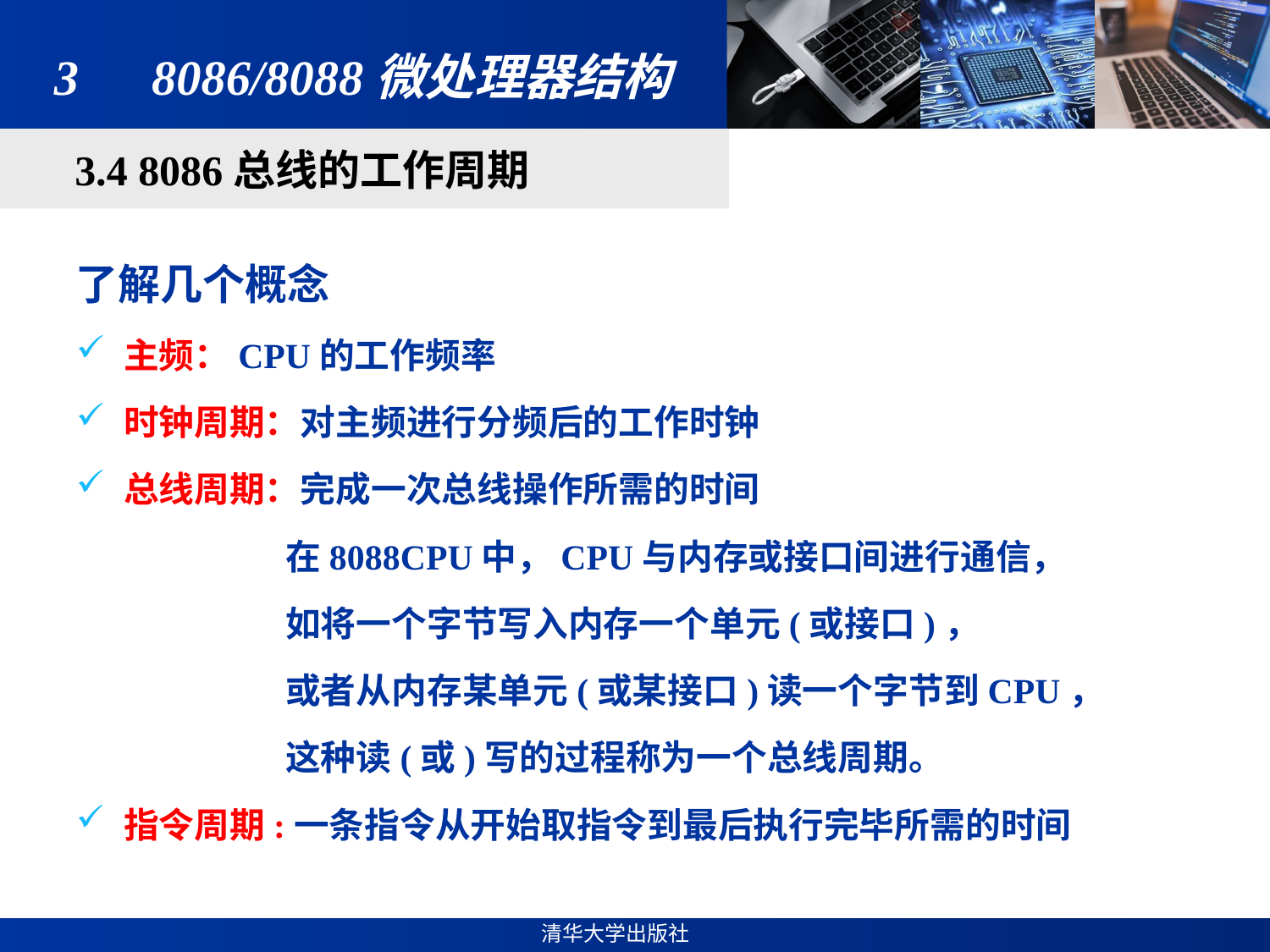

# 3　8086/8088微处理器结构
3.4 8086总线的工作周期
了解几个概念
主频：CPU的工作频率
时钟周期：对主频进行分频后的工作时钟
总线周期：完成一次总线操作所需的时间
                         在8088CPU中，CPU与内存或接口间进行通信，
                         如将一个字节写入内存一个单元(或接口)，
                         或者从内存某单元(或某接口)读一个字节到CPU，
                         这种读(或)写的过程称为一个总线周期。
指令周期:一条指令从开始取指令到最后执行完毕所需的时间